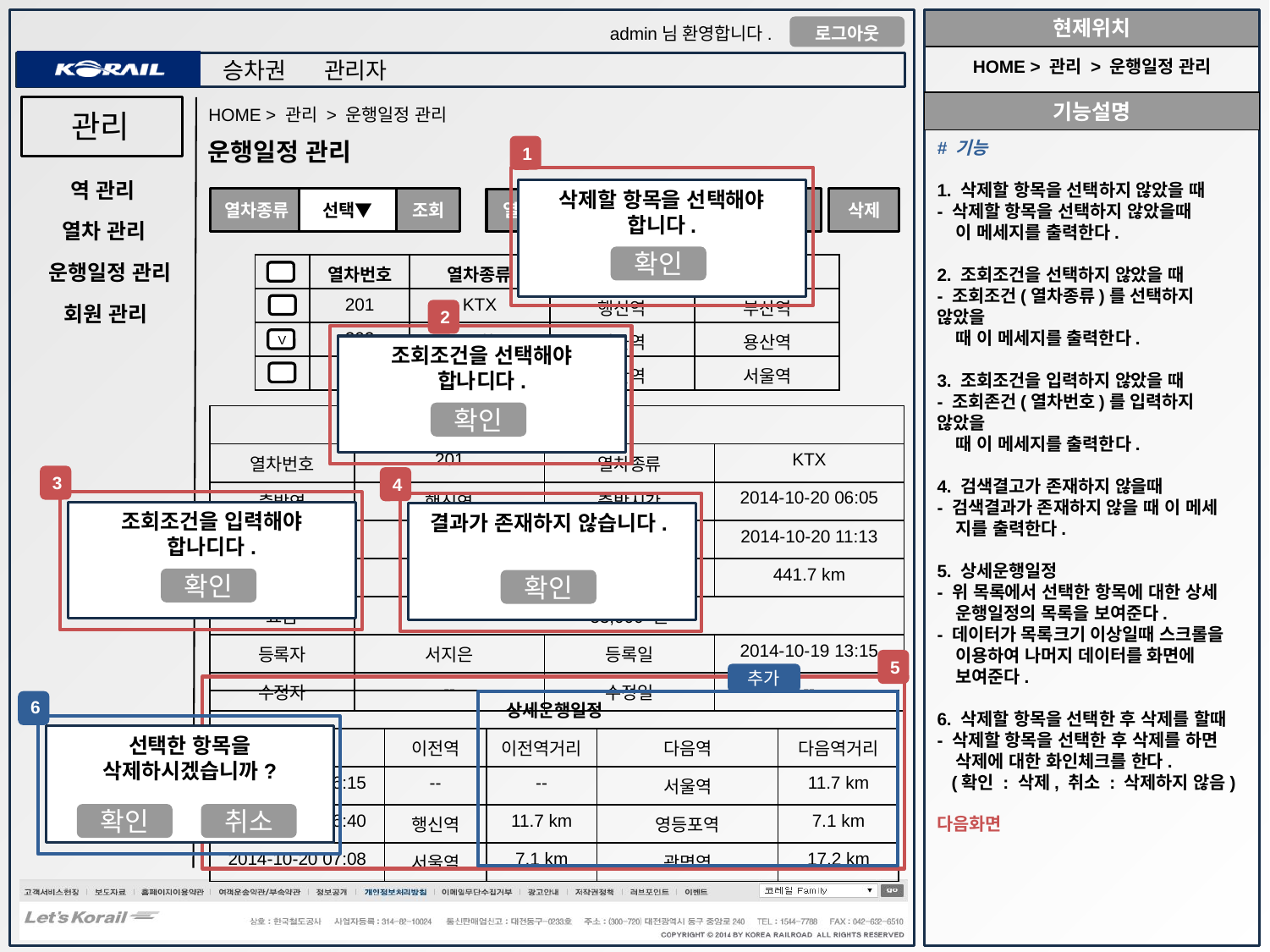

HOME > 관리 > 운행일정 관리
HOME > 관리 > 운행일정 관리
관리
# 기능

1. 삭제할 항목을 선택하지 않았을 때
- 삭제할 항목을 선택하지 않았을때
   이 메세지를 출력한다.

2. 조회조건을 선택하지 않았을 때
- 조회조건(열차종류)를 선택하지 않았을
   때 이 메세지를 출력한다.

3. 조회조건을 입력하지 않았을 때
- 조회존건(열차번호)를 입력하지 않았을
   때 이 메세지를 출력한다.

4. 검색결고가 존재하지 않을때
- 검색결과가 존재하지 않을 때 이 메세
   지를 출력한다.

5. 상세운행일정
- 위 목록에서 선택한 항목에 대한 상세
   운행일정의 목록을 보여준다.
- 데이터가 목록크기 이상일때 스크롤을
   이용하여 나머지 데이터를 화면에
   보여준다.

6. 삭제할 항목을 선택한 후 삭제를 할때
- 삭제할 항목을 선택한 후 삭제를 하면
   삭제에 대한 화인체크를 한다.
   (확인 : 삭제, 취소 : 삭제하지 않음)

다음화면
운행일정 관리

1

역 관리
삭제할 항목을 선택해야 합니다.
등록
조회
조회
삭제
선택▼
열차종류

열차번호
열차 관리
확인
운행일정 관리
|  | 열차번호 | 열차종류 | 출발역 | 도착역 |
| --- | --- | --- | --- | --- |
|  | 201 | KTX | 행신역 | 부산역 |
|  | 202 | 무궁화호 | 서울역 | 용산역 |
|  | 107 | KTX | 부산역 | 서울역 |

회원 관리

2
V

조회조건을 선택해야 합나디다.

확인
| 운행일정 |  |  |  |
| --- | --- | --- | --- |
| 열차번호 | 201 | 열차종류 | KTX |
| 출발역 | 행신역 | 출발시각 | 2014-10-20 06:05 |
| 도착역 | 부산역 | 도착시각 | 2014-10-20 11:13 |
| 노선 | 경부선 | 거리 | 441.7 km |
| 요금 | 53,000 원 |  |  |
| 등록자 | 서지은 | 등록일 | 2014-10-19 13:15 |
| 수정자 | -- | 수정일 | -- |

3

4

조회조건을 입력해야 합나디다.
결과가 존재하지 않습니다.
확인
확인

5
추가

6
| 상세운행일정 |  |  |  |  |
| --- | --- | --- | --- | --- |
| 도착시각 | 이전역 | 이전역거리 | 다음역 | 다음역거리 |
| 2014-10-20 06:15 | -- | -- | 서울역 | 11.7 km |
| 2014-10-20 06:40 | 행신역 | 11.7 km | 영등포역 | 7.1 km |
| 2014-10-20 07:08 | 서울역 | 7.1 km | 광명역 | 17.2 km |

선택한 항목을 삭제하시겠습니까?
확인
취소